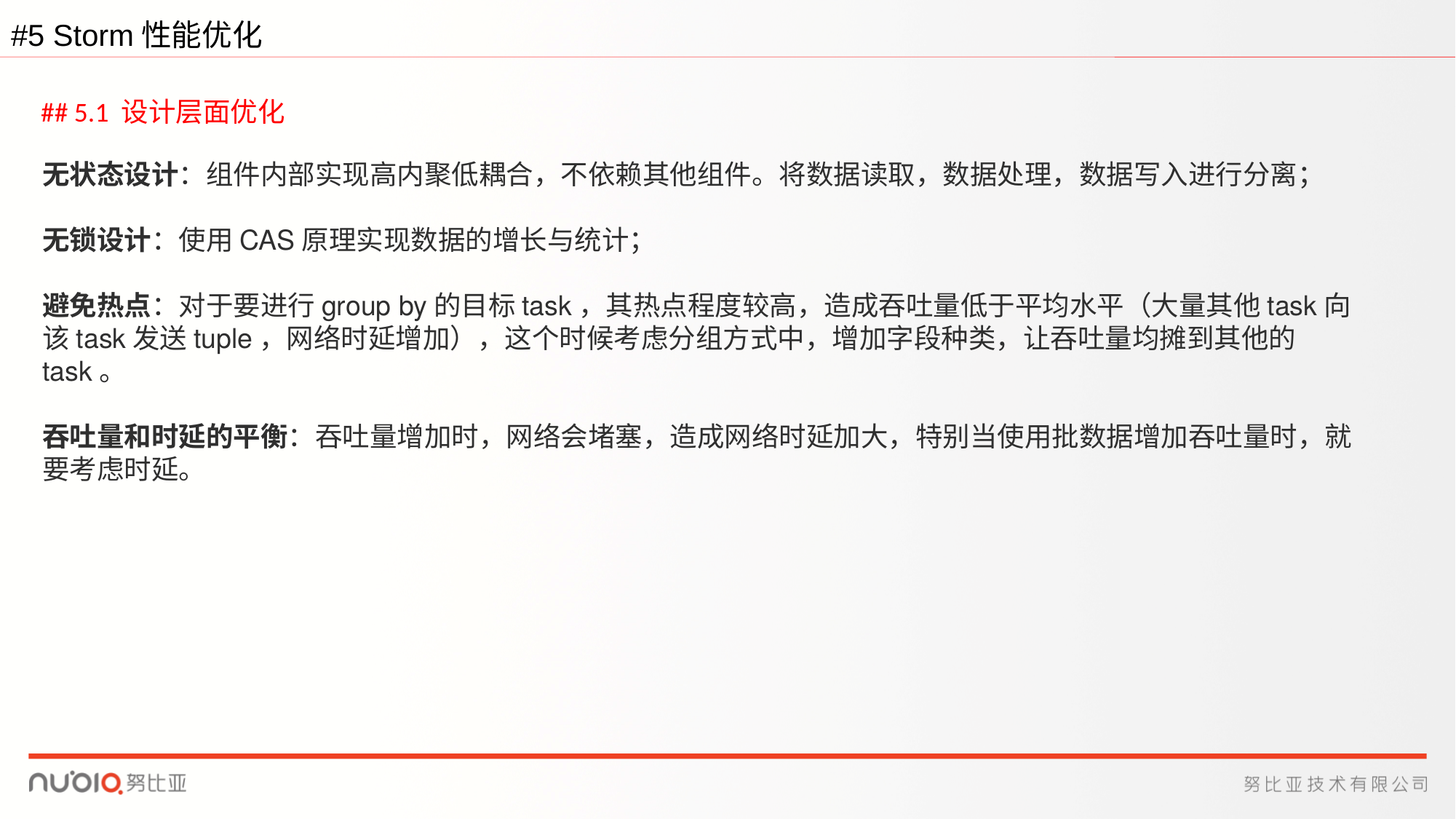

#5 Storm性能优化

## 5.1 设计层面优化
无状态设计：组件内部实现高内聚低耦合，不依赖其他组件。将数据读取，数据处理，数据写入进行分离；

无锁设计：使用CAS原理实现数据的增长与统计；

避免热点：对于要进行group by的目标task，其热点程度较高，造成吞吐量低于平均水平（大量其他task向该task发送tuple，网络时延增加），这个时候考虑分组方式中，增加字段种类，让吞吐量均摊到其他的task。

吞吐量和时延的平衡：吞吐量增加时，网络会堵塞，造成网络时延加大，特别当使用批数据增加吞吐量时，就要考虑时延。